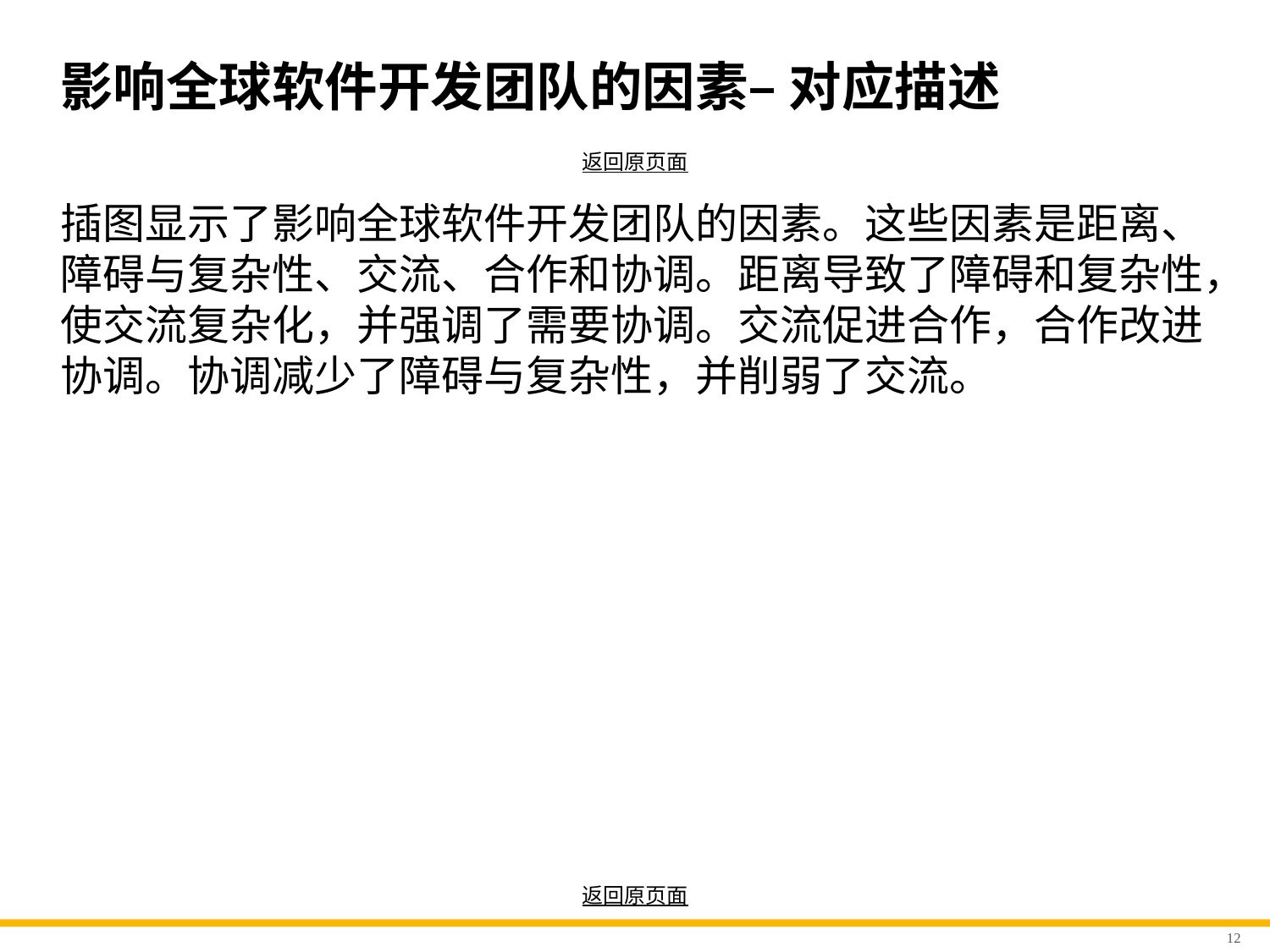

# 影响全球软件开发团队的因素– 对应描述
返回原页面
插图显示了影响全球软件开发团队的因素。这些因素是距离、障碍与复杂性、交流、合作和协调。距离导致了障碍和复杂性，使交流复杂化，并强调了需要协调。交流促进合作，合作改进协调。协调减少了障碍与复杂性，并削弱了交流。
返回原页面
12